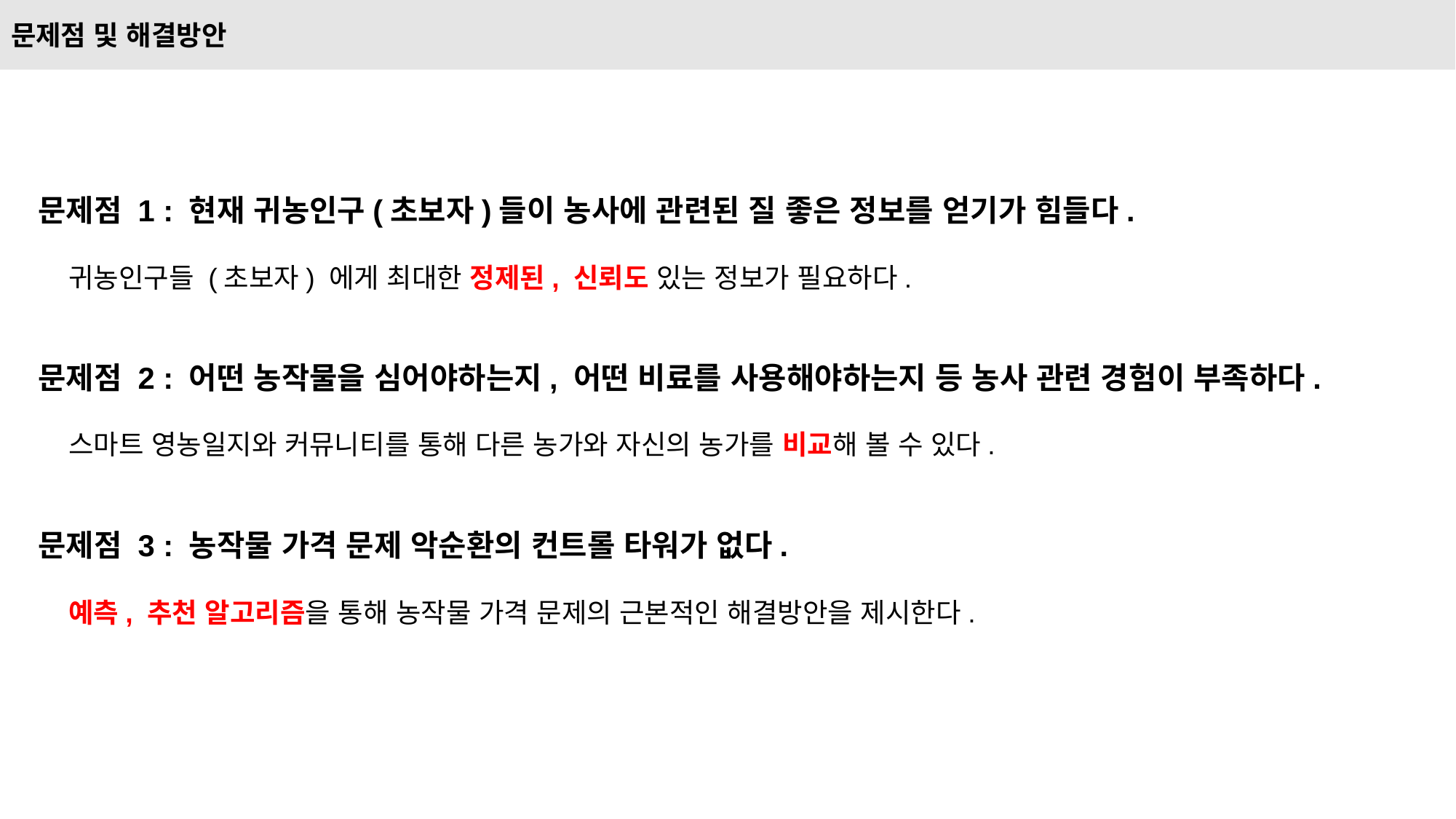

문제점 및 해결방안
문제점 1 : 현재 귀농인구(초보자)들이 농사에 관련된 질 좋은 정보를 얻기가 힘들다.

귀농인구들 (초보자) 에게 최대한 정제된, 신뢰도 있는 정보가 필요하다.

문제점 2 : 어떤 농작물을 심어야하는지, 어떤 비료를 사용해야하는지 등 농사 관련 경험이 부족하다.

스마트 영농일지와 커뮤니티를 통해 다른 농가와 자신의 농가를 비교해 볼 수 있다.

문제점 3 : 농작물 가격 문제 악순환의 컨트롤 타워가 없다.

예측, 추천 알고리즘을 통해 농작물 가격 문제의 근본적인 해결방안을 제시한다.